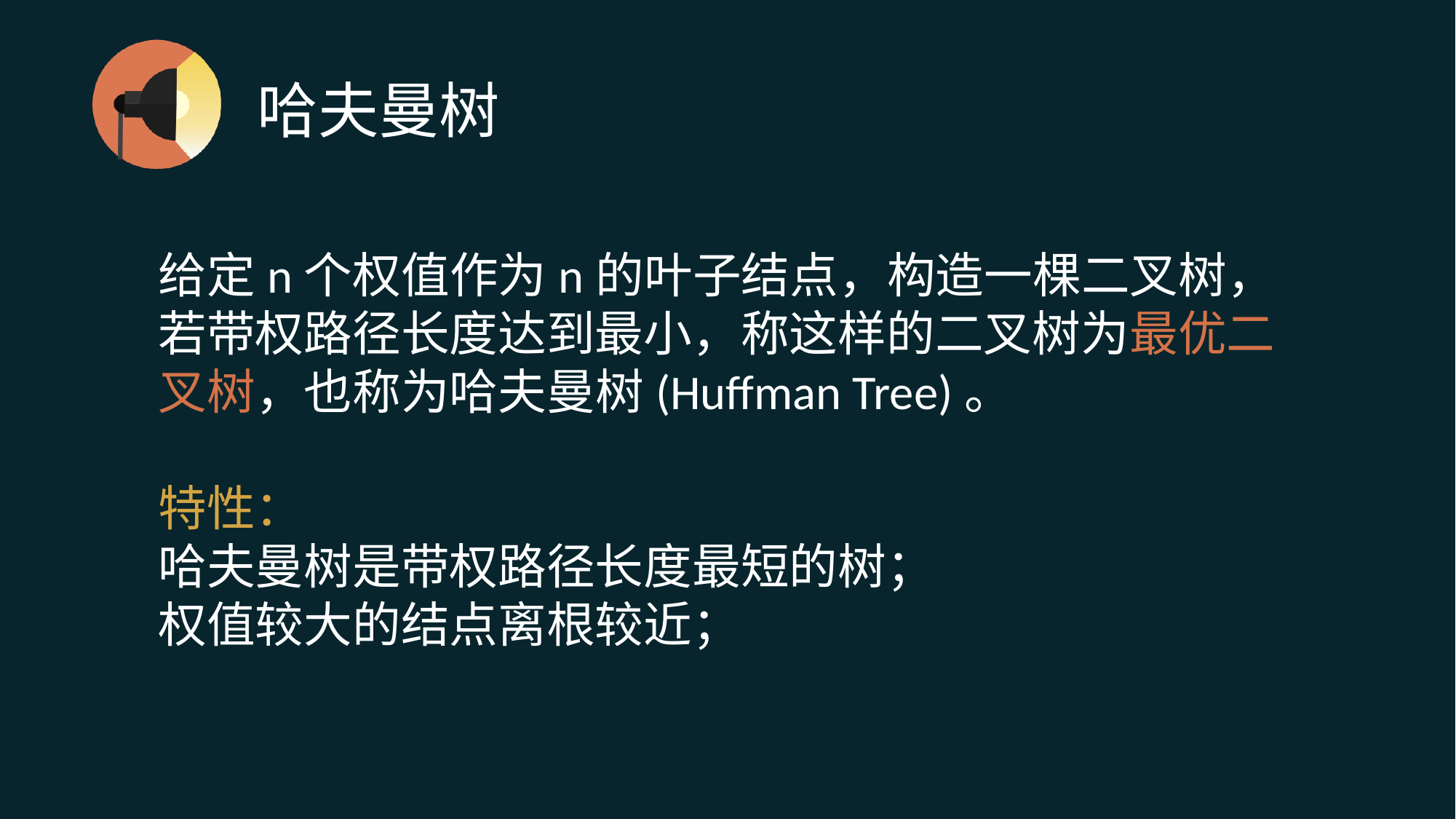

# 哈夫曼树
给定n个权值作为n的叶子结点，构造一棵二叉树，若带权路径长度达到最小，称这样的二叉树为最优二叉树，也称为哈夫曼树(Huffman Tree)。

特性：
哈夫曼树是带权路径长度最短的树；
权值较大的结点离根较近；